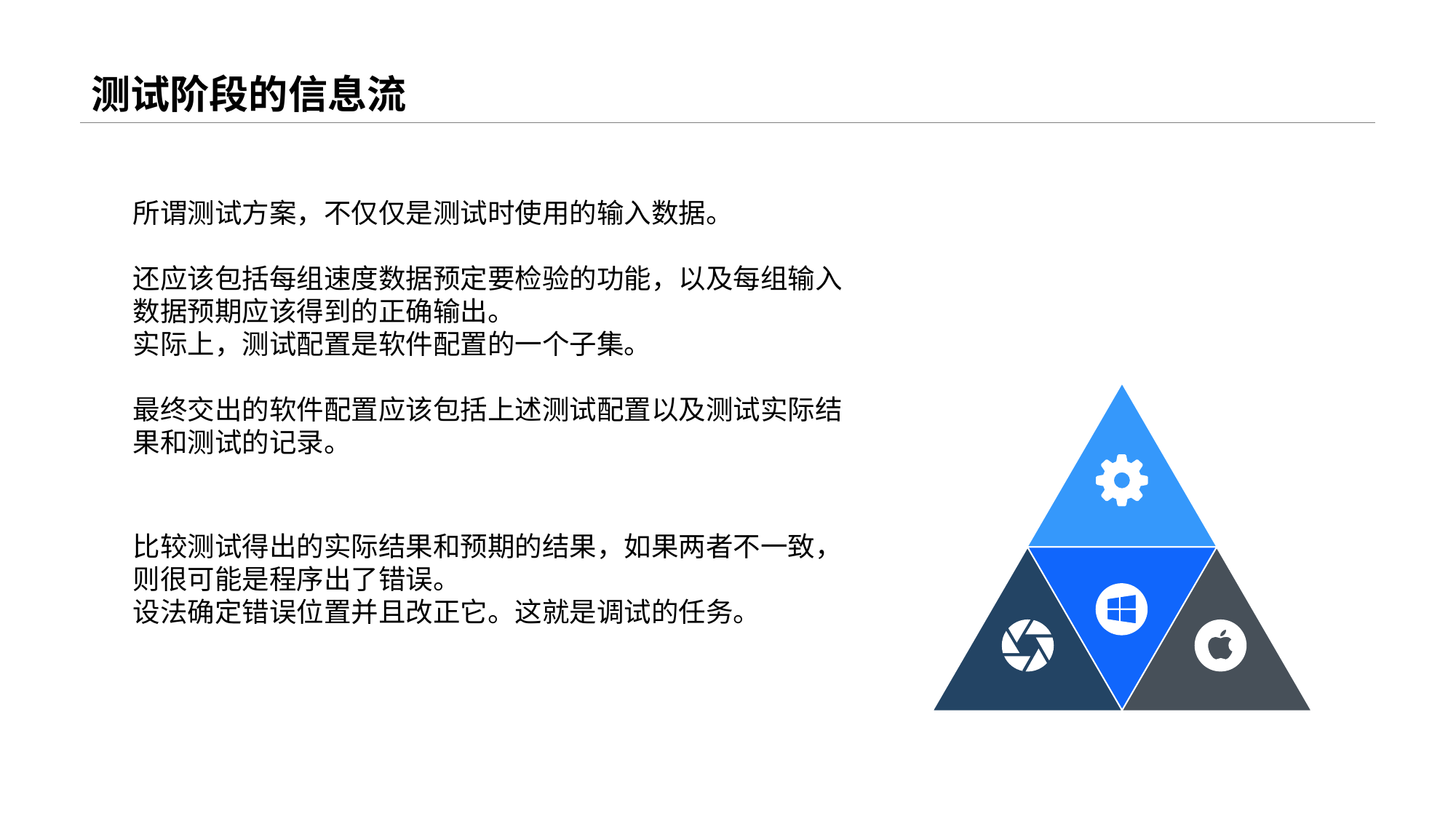

# 测试阶段的信息流
所谓测试方案，不仅仅是测试时使用的输入数据。

还应该包括每组速度数据预定要检验的功能，以及每组输入数据预期应该得到的正确输出。
实际上，测试配置是软件配置的一个子集。

最终交出的软件配置应该包括上述测试配置以及测试实际结果和测试的记录。

比较测试得出的实际结果和预期的结果，如果两者不一致，则很可能是程序出了错误。
设法确定错误位置并且改正它。这就是调试的任务。